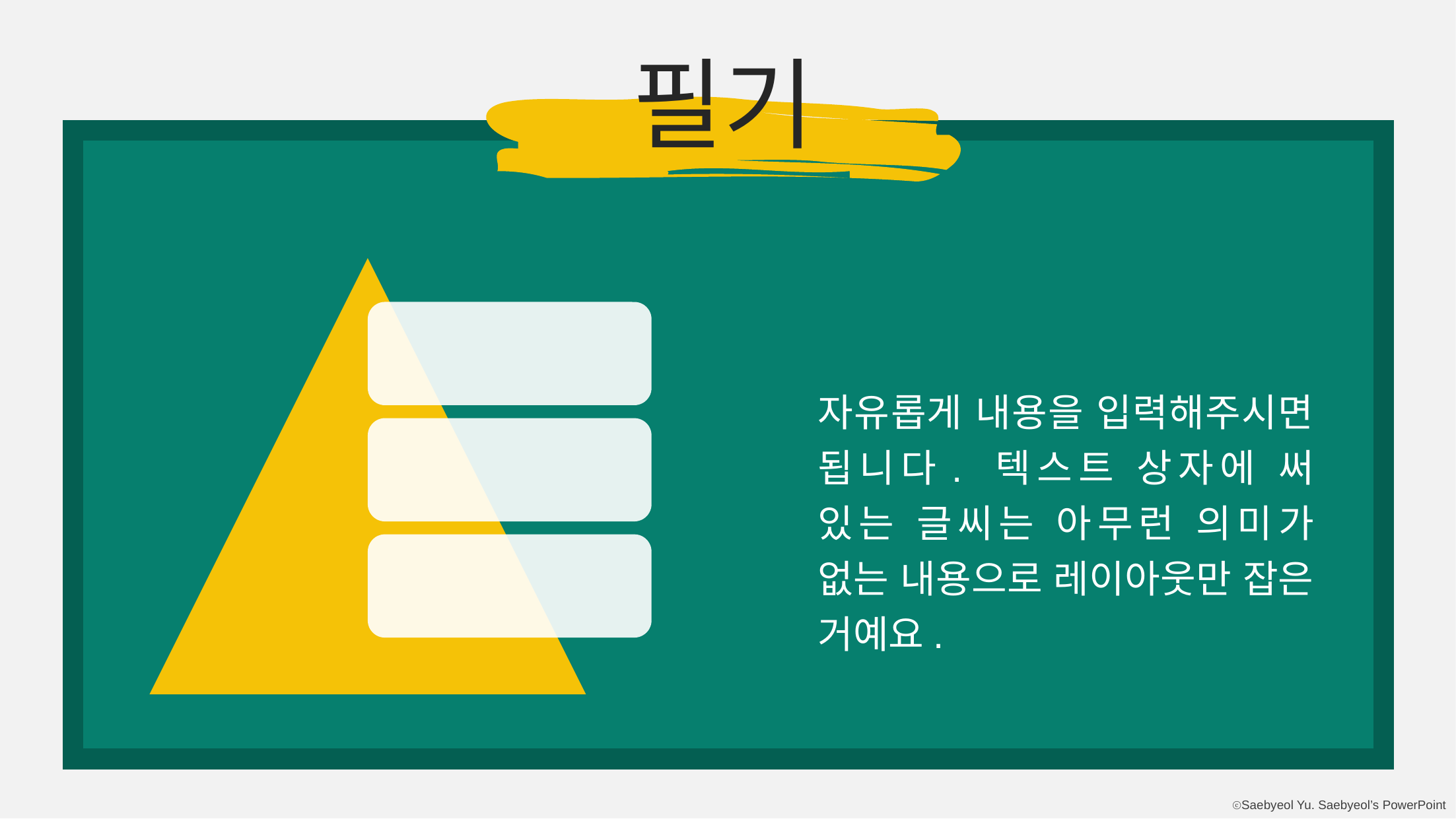

필기

자유롭게 내용을 입력해주시면 됩니다. 텍스트 상자에 써 있는 글씨는 아무런 의미가 없는 내용으로 레이아웃만 잡은 거예요.